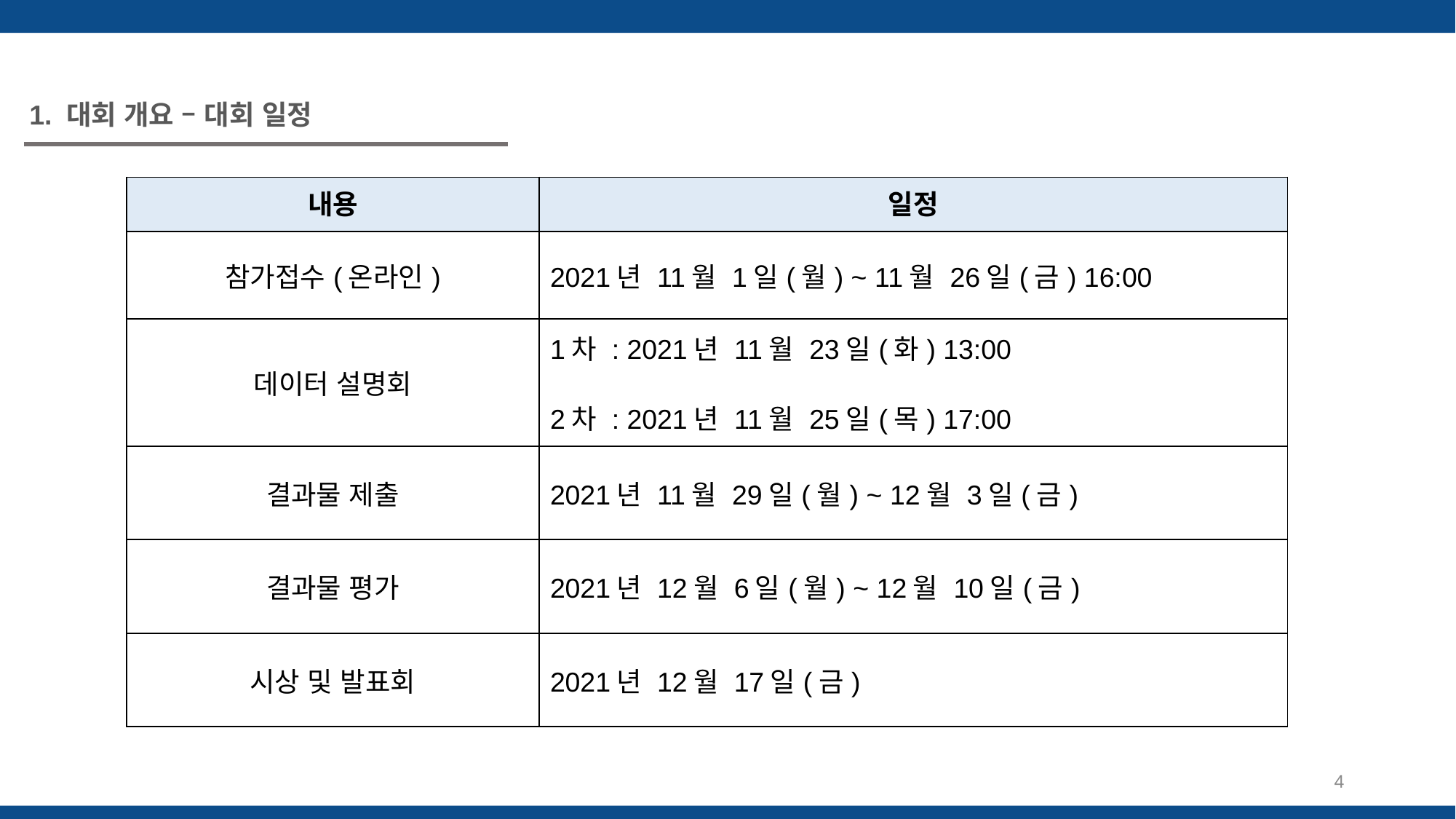

1. 대회 개요 – 대회 일정
| 내용 | 일정 |
| --- | --- |
| 참가접수(온라인) | 2021년 11월 1일(월) ~ 11월 26일(금) 16:00 |
| 데이터 설명회 | 1차 : 2021년 11월 23일(화) 13:00 2차 : 2021년 11월 25일(목) 17:00 |
| 결과물 제출 | 2021년 11월 29일(월) ~ 12월 3일(금) |
| 결과물 평가 | 2021년 12월 6일(월) ~ 12월 10일(금) |
| 시상 및 발표회 | 2021년 12월 17일(금) |

4